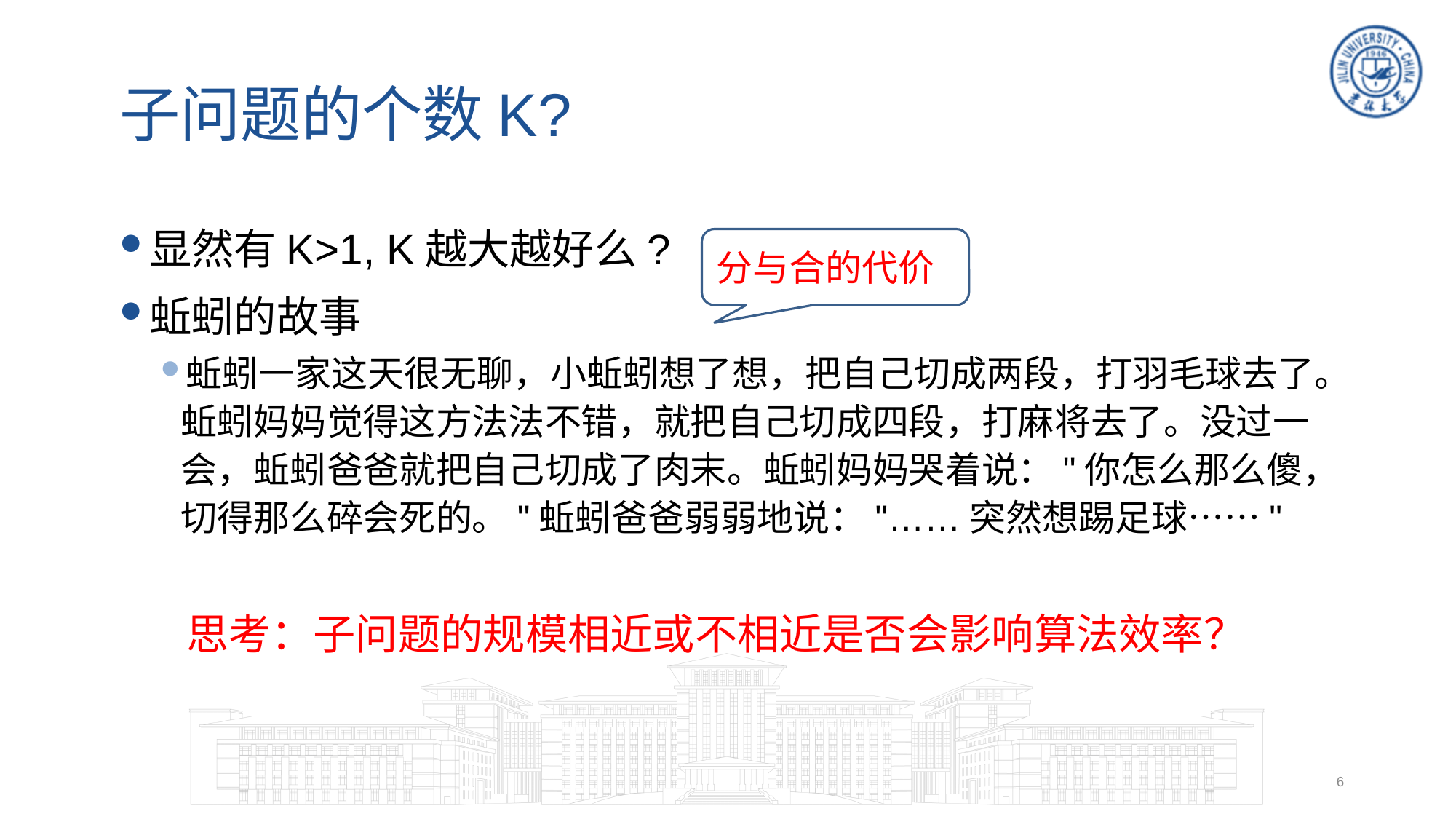

# 子问题的个数K?
显然有K>1, K越大越好么?
蚯蚓的故事
蚯蚓一家这天很无聊，小蚯蚓想了想，把自己切成两段，打羽毛球去了。蚯蚓妈妈觉得这方法法不错，就把自己切成四段，打麻将去了。没过一会，蚯蚓爸爸就把自己切成了肉末。蚯蚓妈妈哭着说："你怎么那么傻，切得那么碎会死的。"蚯蚓爸爸弱弱地说："……突然想踢足球……"
分与合的代价

思考：子问题的规模相近或不相近是否会影响算法效率？
6